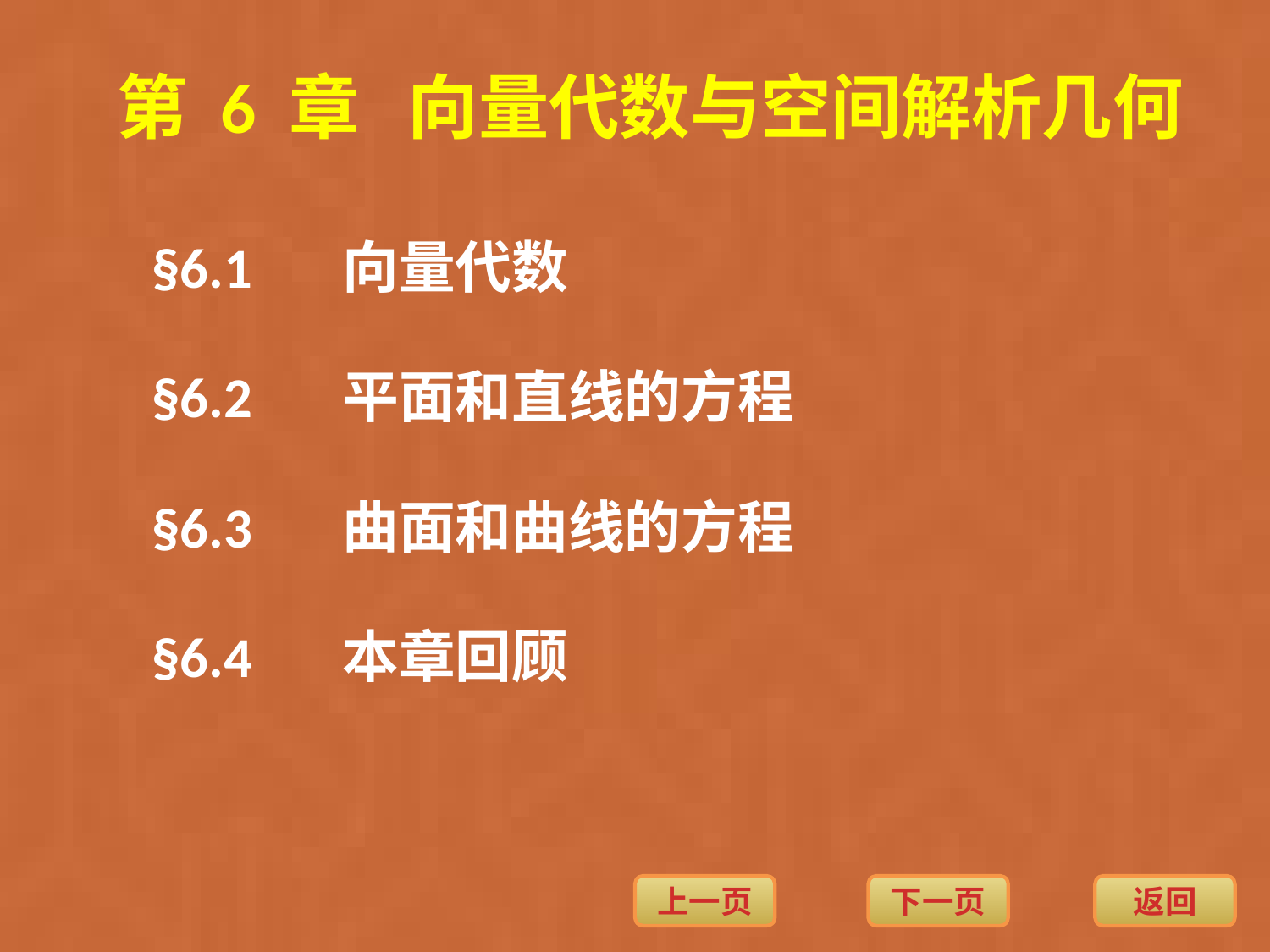

第 6 章   向量代数与空间解析几何
§6.1      向量代数
§6.2      平面和直线的方程
§6.3      曲面和曲线的方程
§6.4      本章回顾
返回